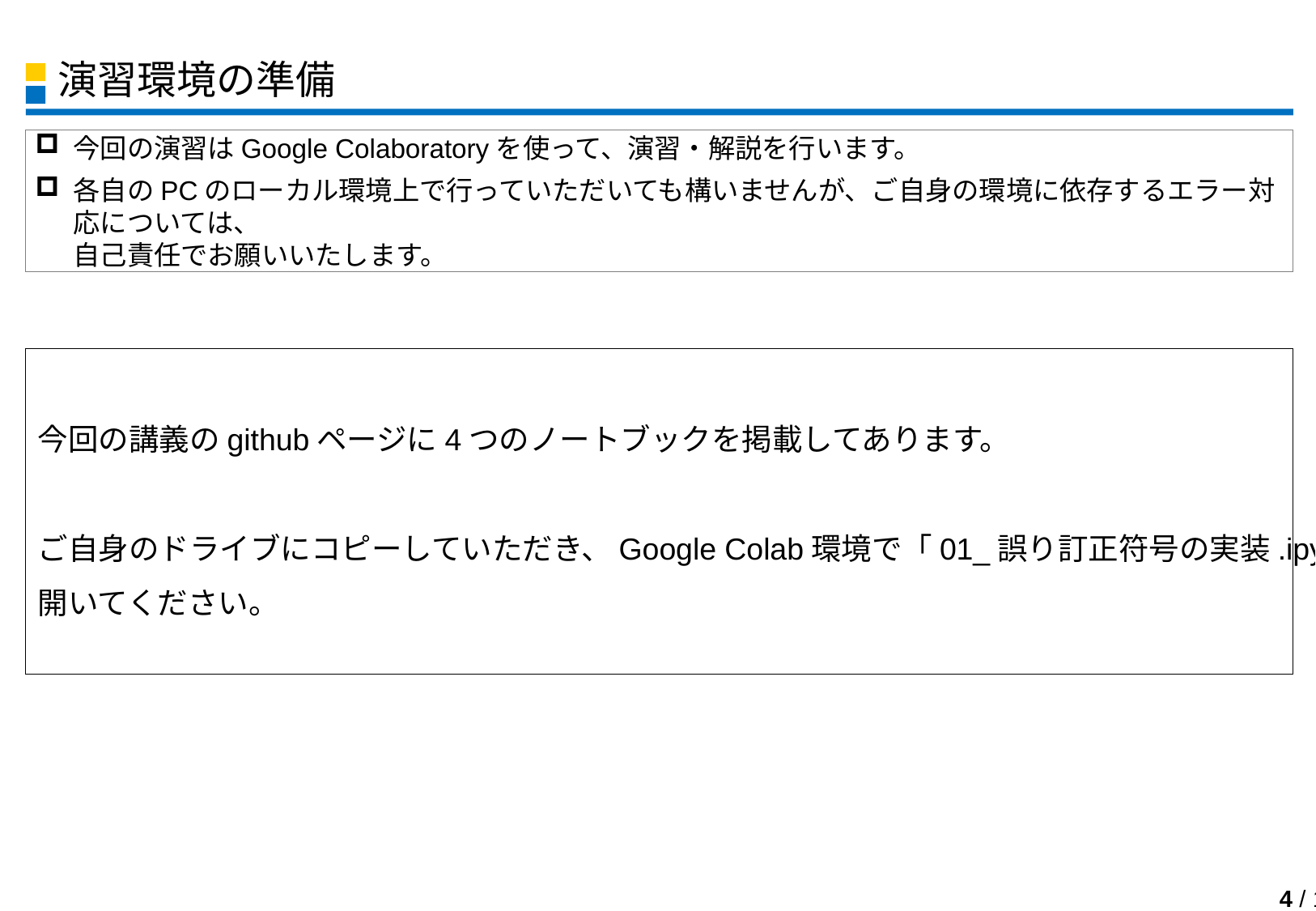

# 演習環境の準備
今回の演習はGoogle Colaboratoryを使って、演習・解説を行います。
各自のPCのローカル環境上で行っていただいても構いませんが、ご自身の環境に依存するエラー対応については、
自己責任でお願いいたします。
今回の講義のgithubページに4つのノートブックを掲載してあります。

ご自身のドライブにコピーしていただき、Google Colab環境で「01_誤り訂正符号の実装.ipynb」を
開いてください。